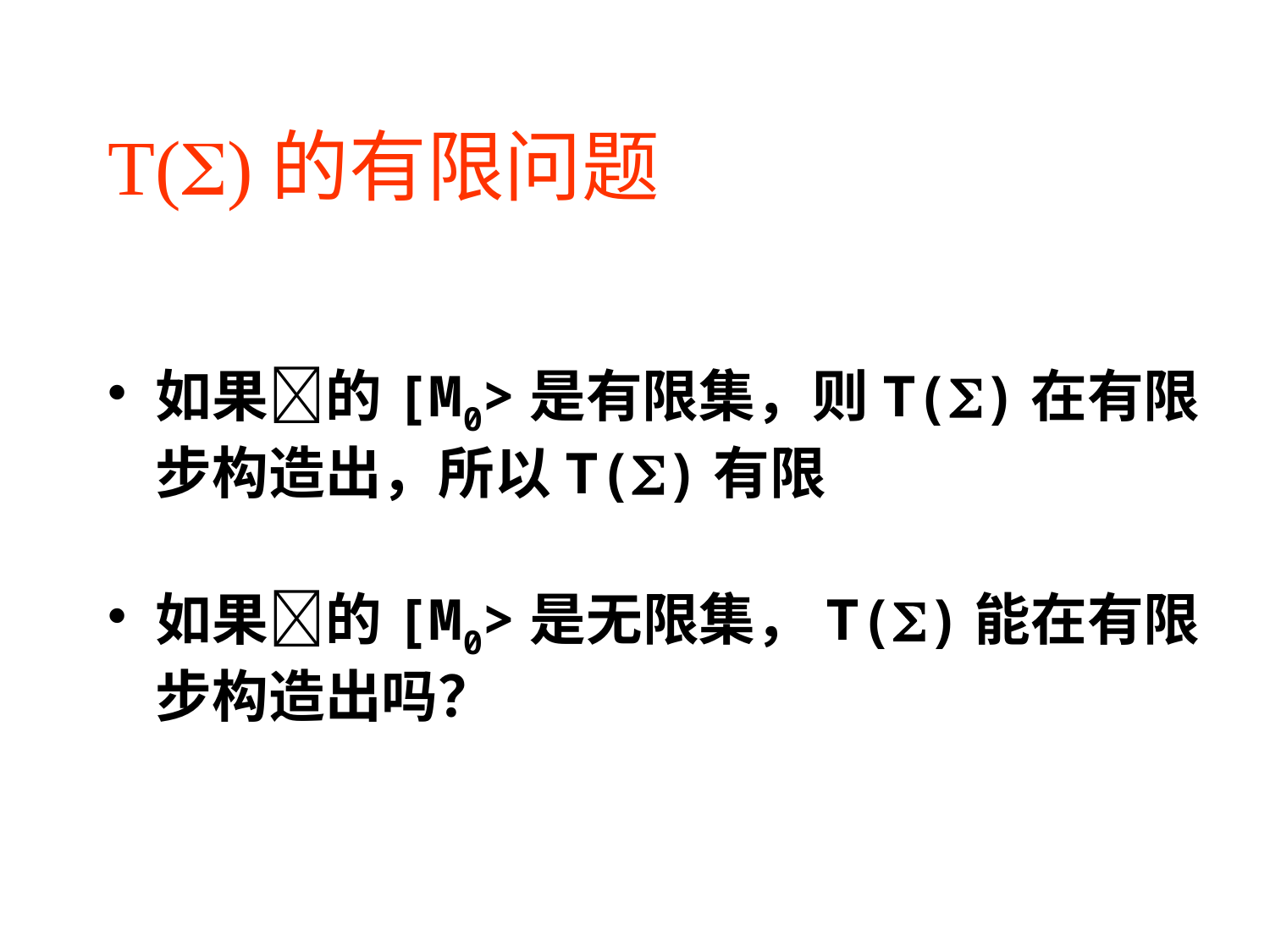

# T(Σ)的有限问题

如果Σ的[M0>是有限集，则T(Σ)在有限步构造出，所以T(Σ)有限
如果Σ的[M0>是无限集，T(Σ)能在有限步构造出吗？